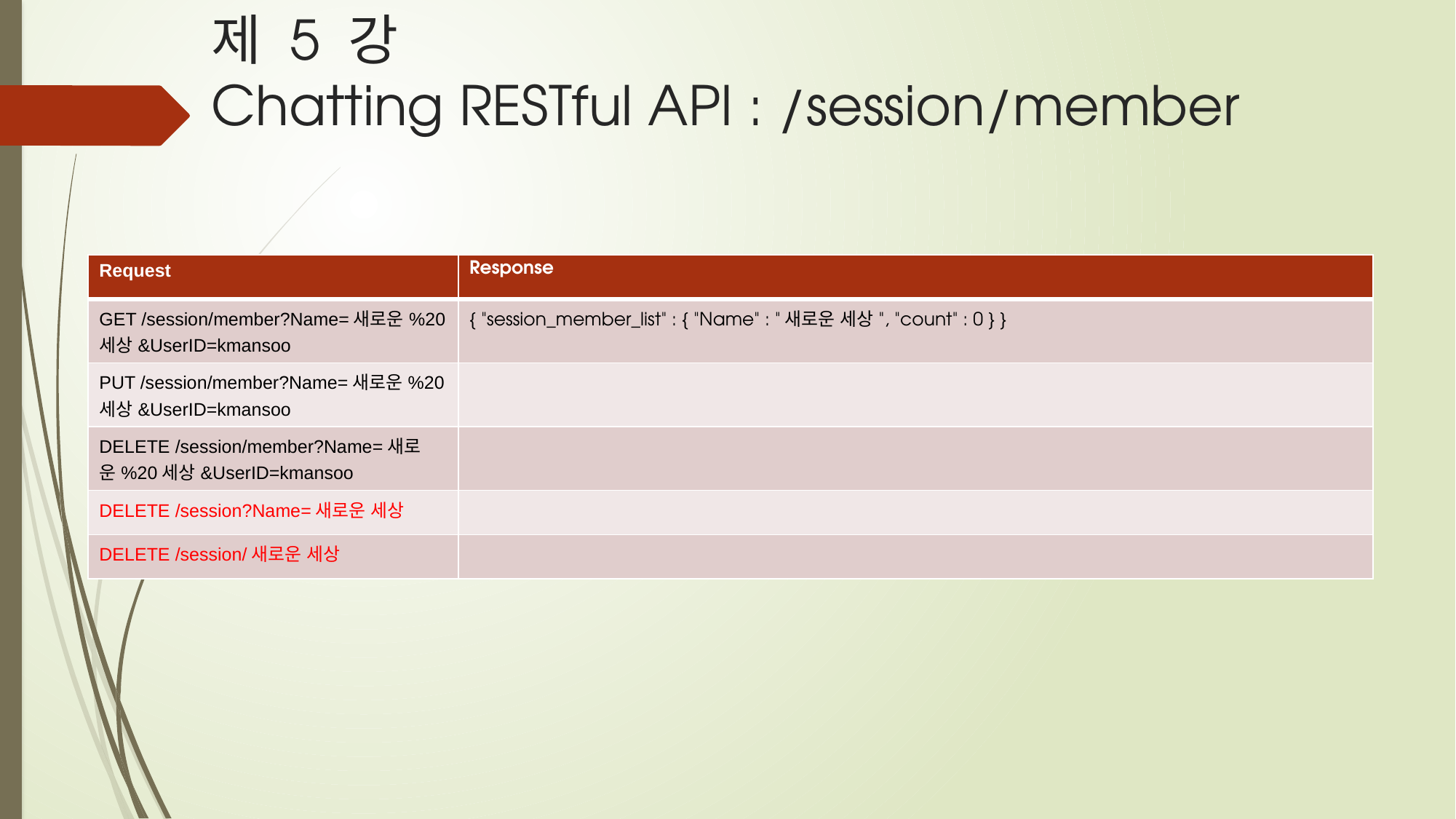

# 제 5 강 Chatting RESTful API : /session/member
| Request | Response |
| --- | --- |
| GET /session/member?Name=새로운%20세상&UserID=kmansoo | { "session\_member\_list" : { "Name" : "새로운 세상", "count" : 0 } } |
| PUT /session/member?Name=새로운%20세상&UserID=kmansoo |  |
| DELETE /session/member?Name=새로운%20세상&UserID=kmansoo |  |
| DELETE /session?Name=새로운 세상 |  |
| DELETE /session/새로운 세상 |  |